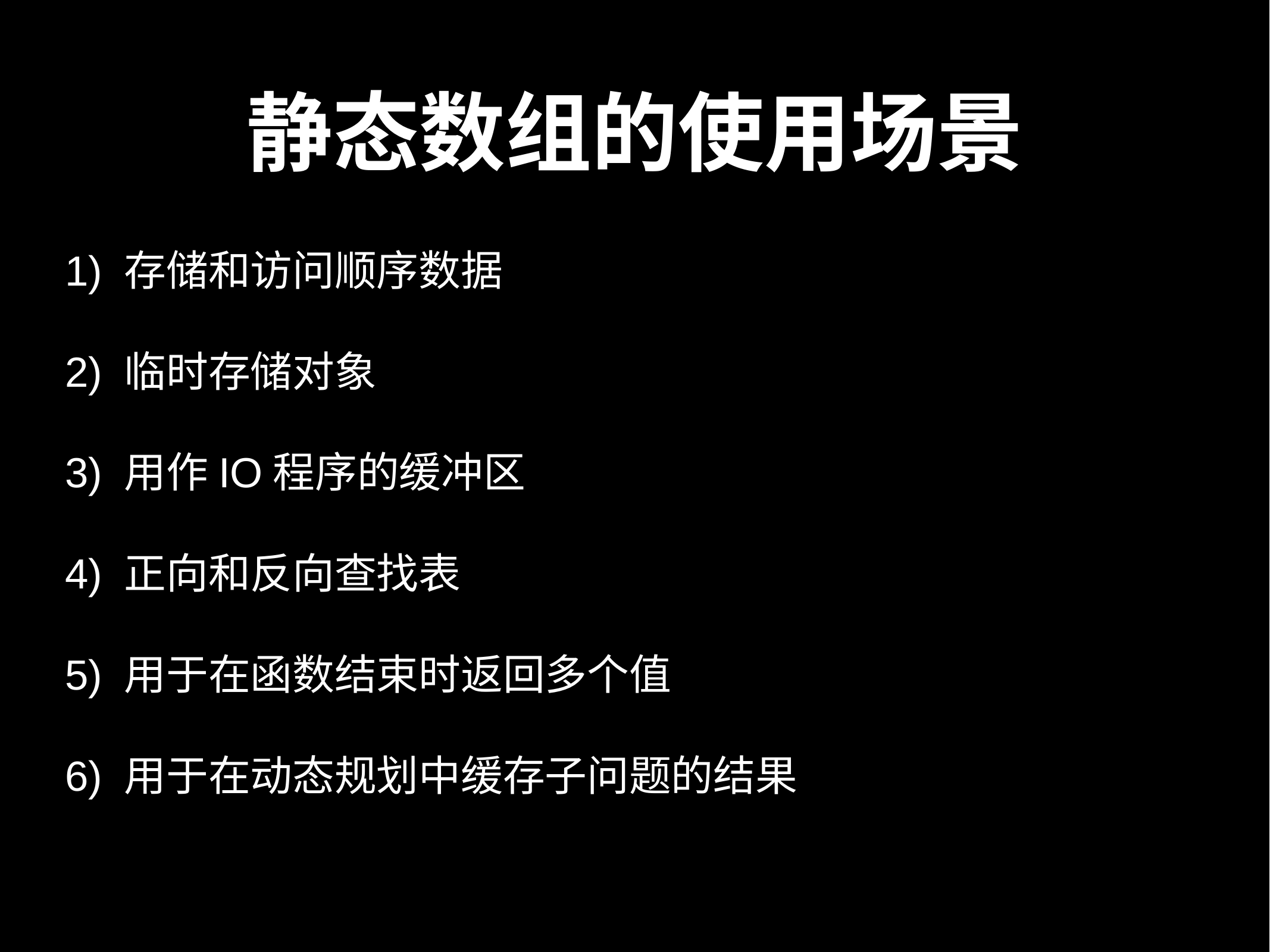

# 静态数组的使用场景
1) 存储和访问顺序数据

2) 临时存储对象

3) 用作IO程序的缓冲区

4) 正向和反向查找表

5) 用于在函数结束时返回多个值

6) 用于在动态规划中缓存子问题的结果